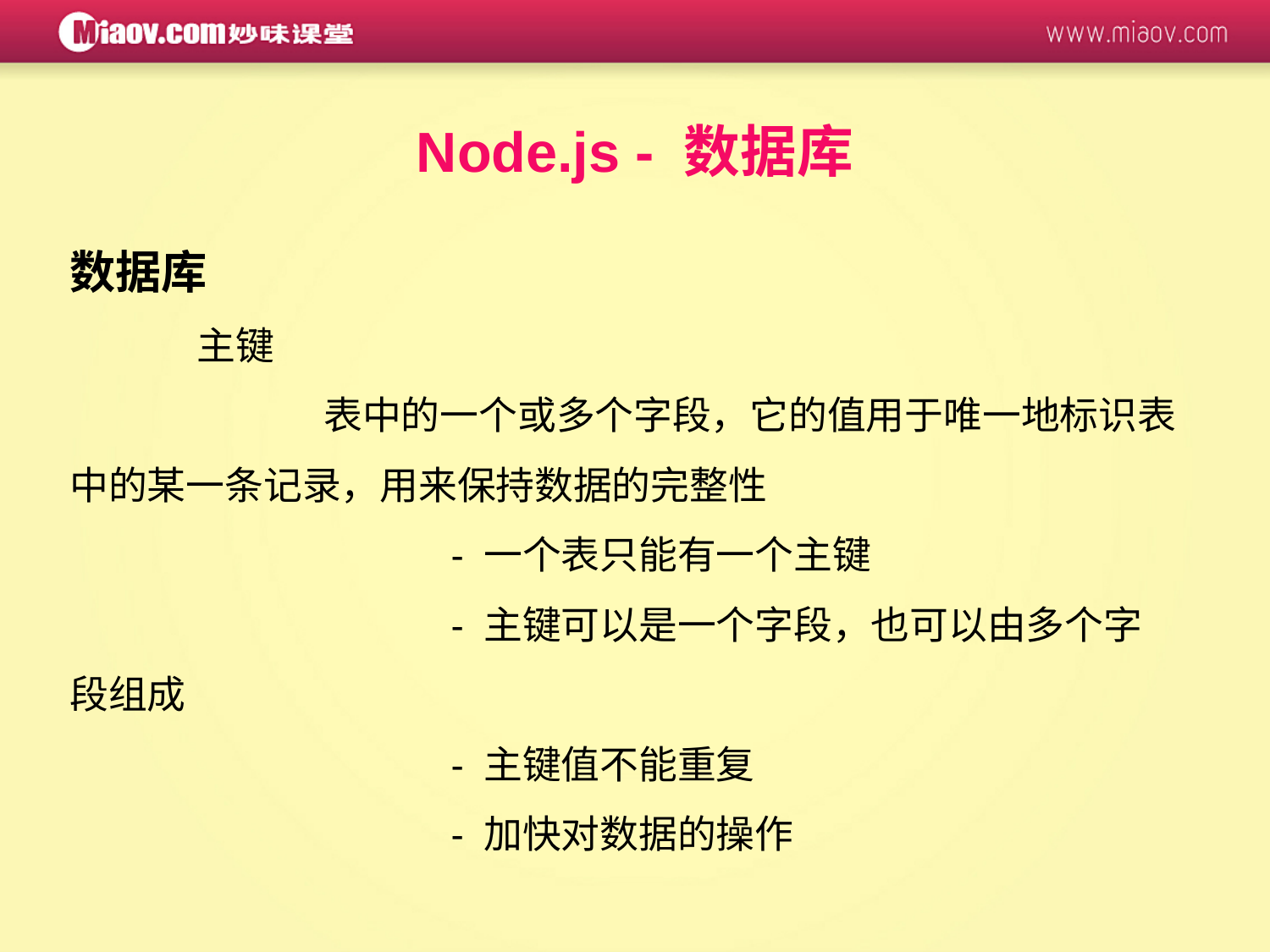

Node.js - 数据库
数据库
	主键
		表中的一个或多个字段，它的值用于唯一地标识表中的某一条记录，用来保持数据的完整性
			- 一个表只能有一个主键
			- 主键可以是一个字段，也可以由多个字段组成
			- 主键值不能重复
			- 加快对数据的操作